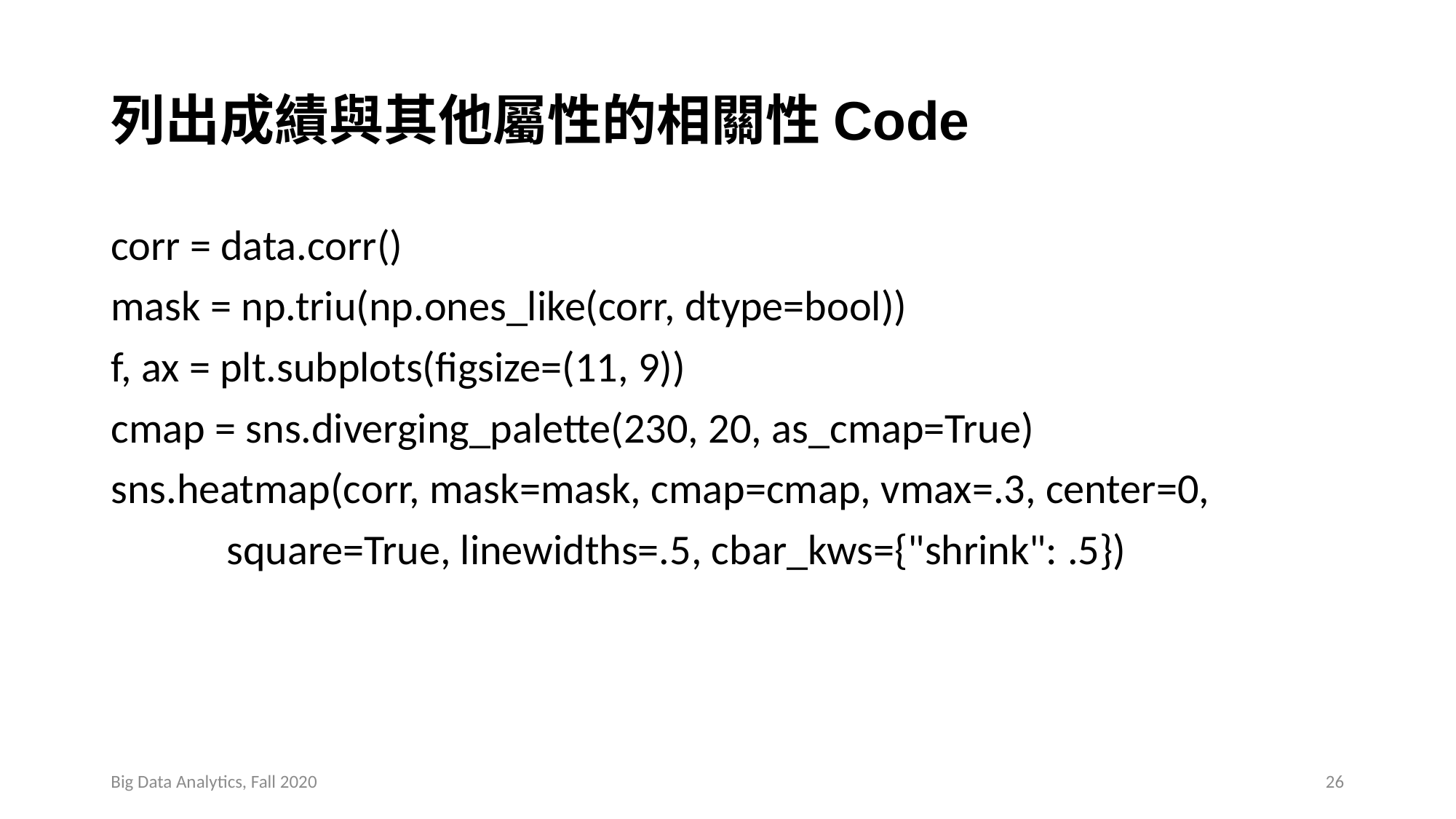

# 列出成績與其他屬性的相關性Code
corr = data.corr()
mask = np.triu(np.ones_like(corr, dtype=bool))
f, ax = plt.subplots(figsize=(11, 9))
cmap = sns.diverging_palette(230, 20, as_cmap=True)
sns.heatmap(corr, mask=mask, cmap=cmap, vmax=.3, center=0,
            square=True, linewidths=.5, cbar_kws={"shrink": .5})
Big Data Analytics, Fall 2020
26